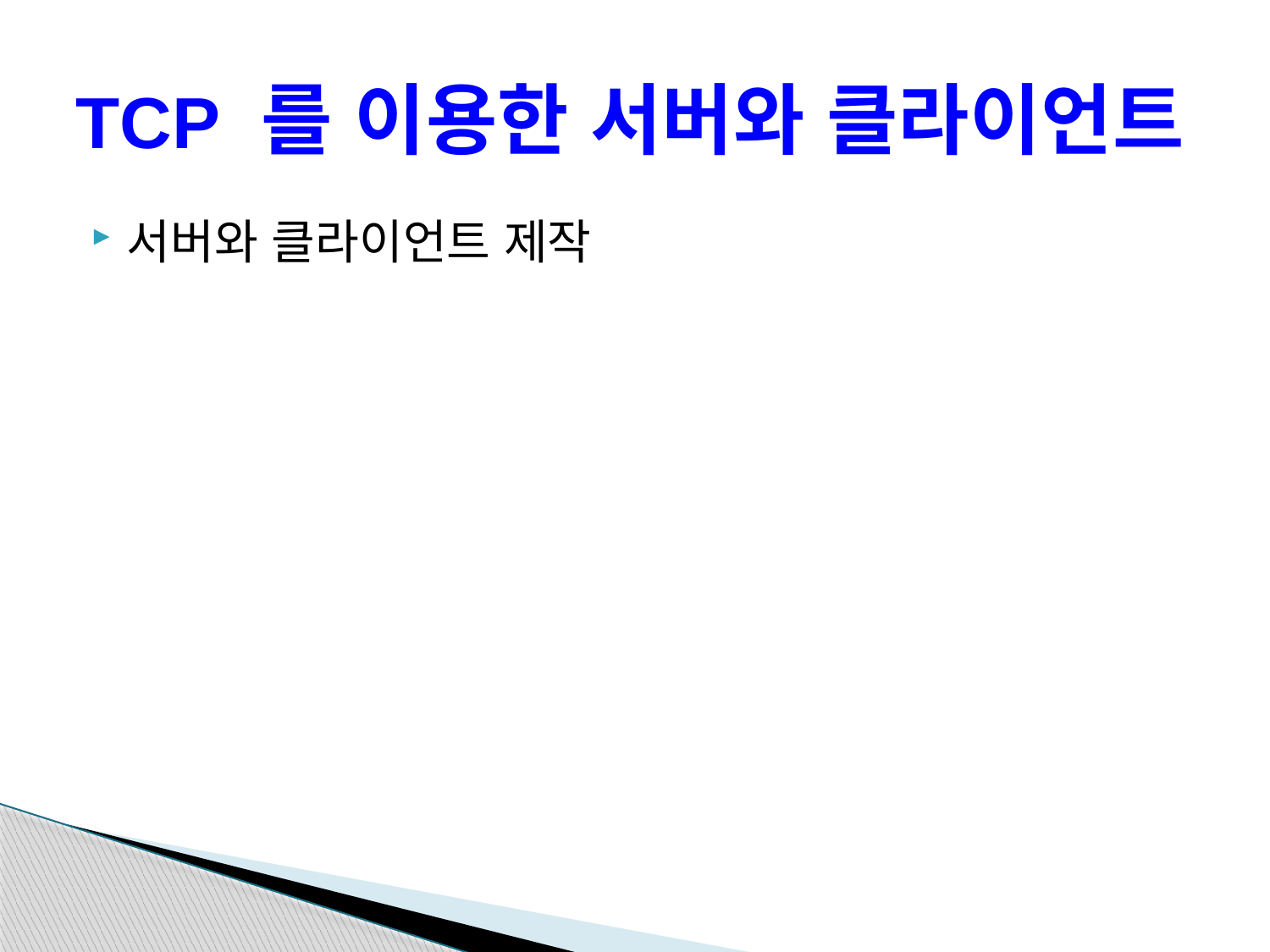

# TCP 를 이용한 서버와 클라이언트
서버와 클라이언트 제작